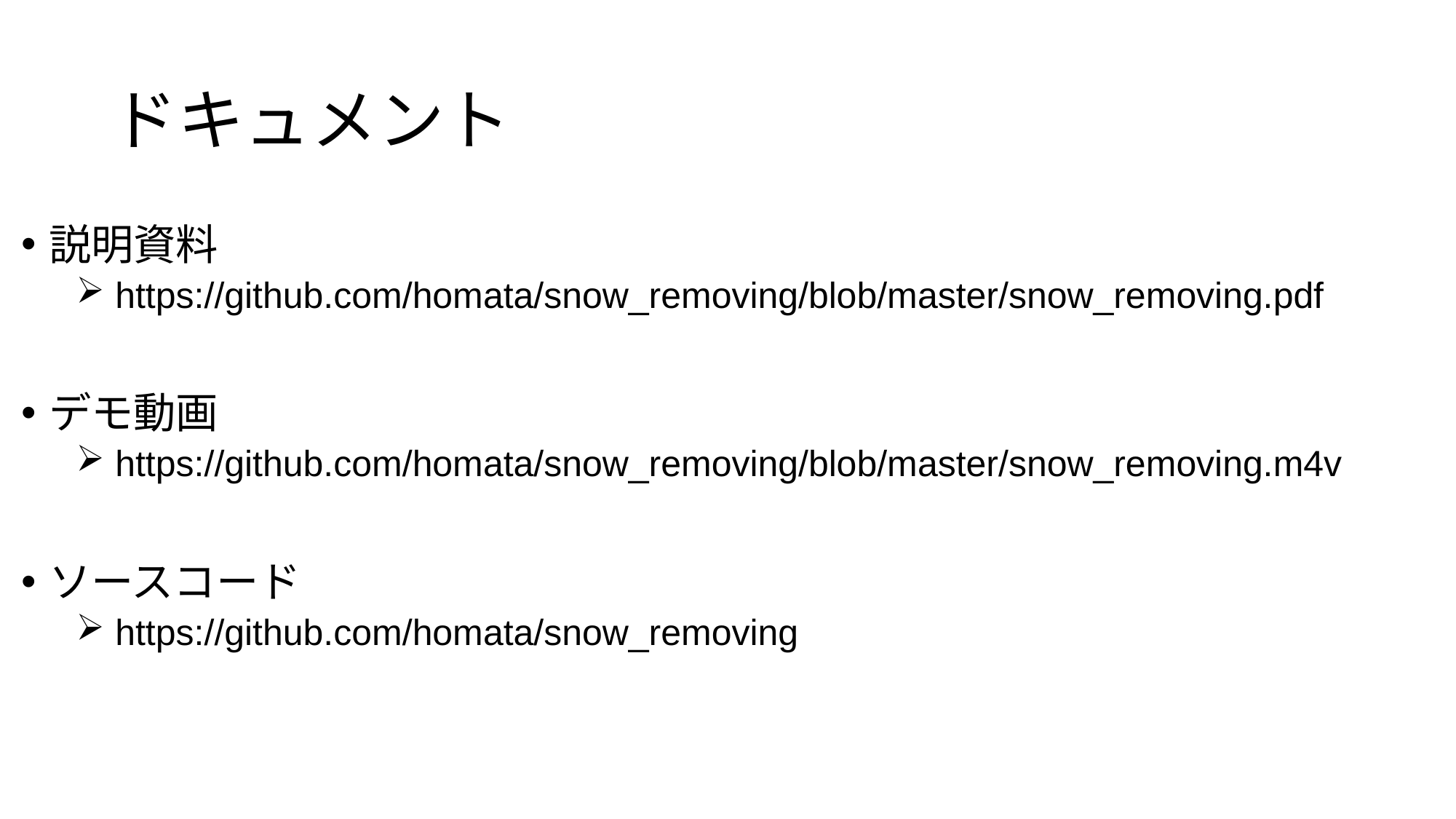

# ドキュメント
説明資料
 https://github.com/homata/snow_removing/blob/master/snow_removing.pdf

デモ動画
 https://github.com/homata/snow_removing/blob/master/snow_removing.m4v

ソースコード
 https://github.com/homata/snow_removing